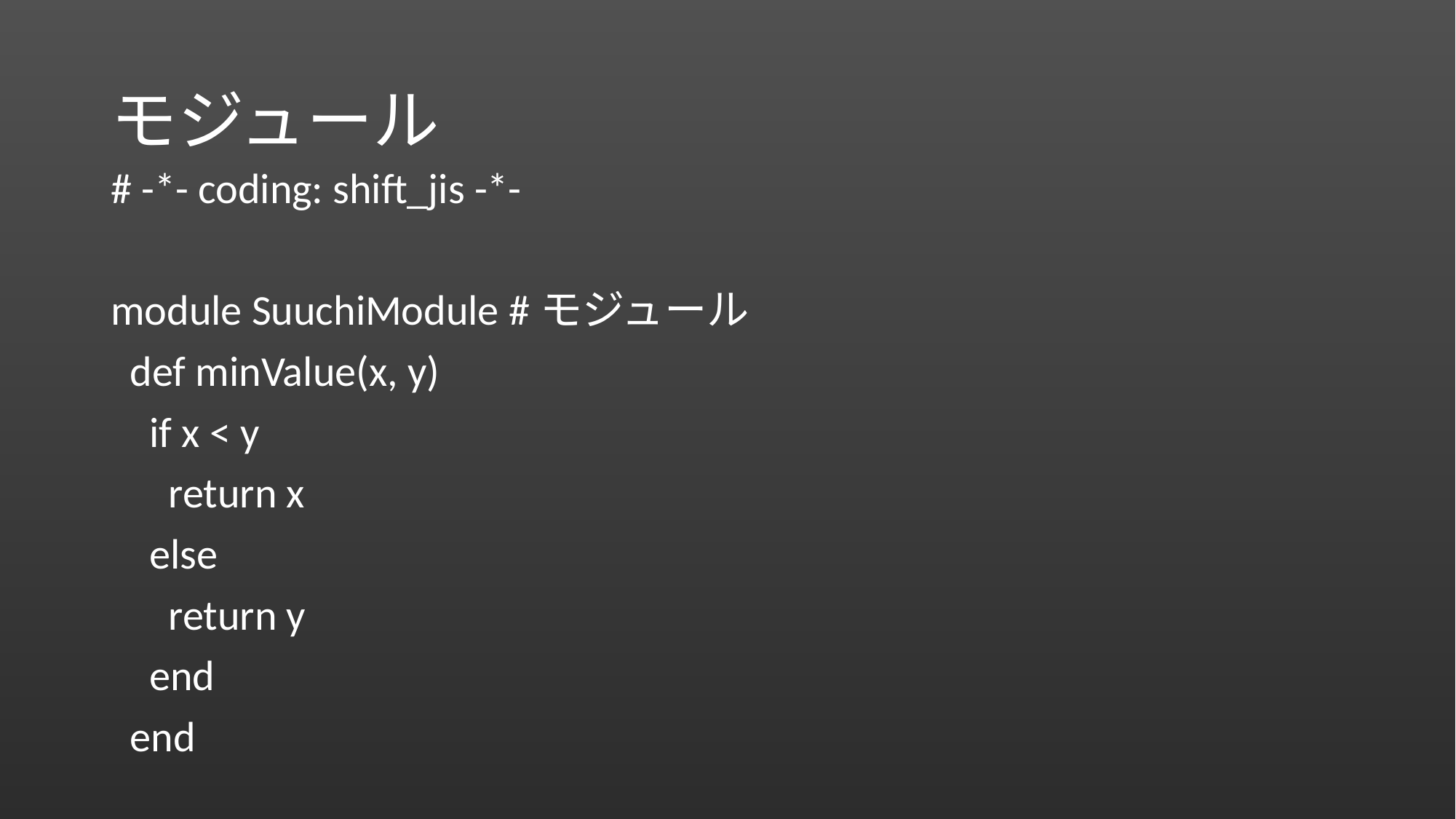

# モジュール
# -*- coding: shift_jis -*-

module SuuchiModule #モジュール
  def minValue(x, y)
    if x < y
      return x
    else
      return y
    end
  end